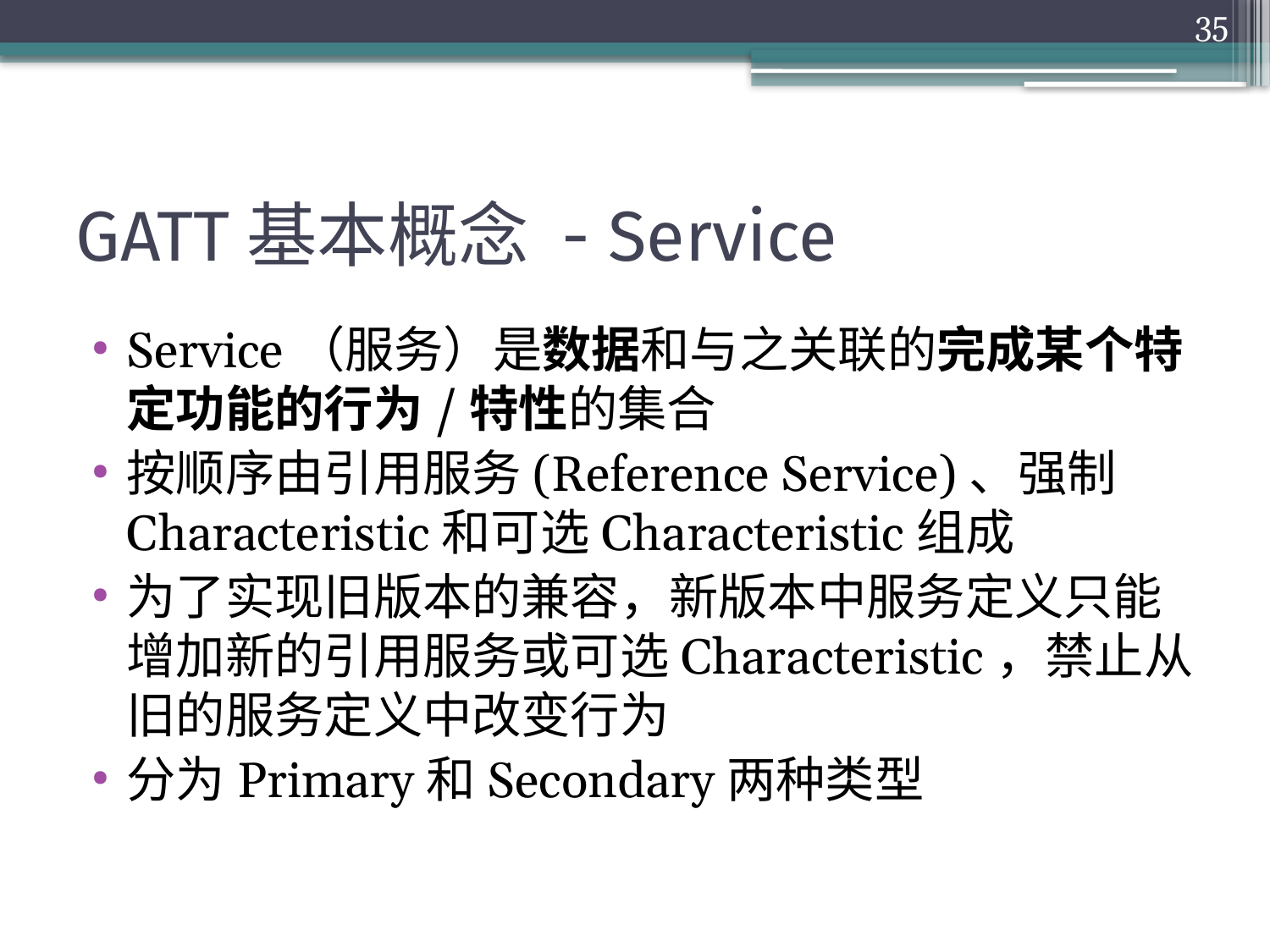

35
# GATT基本概念 - Service
Service（服务）是数据和与之关联的完成某个特定功能的行为/特性的集合
按顺序由引用服务(Reference Service)、强制Characteristic和可选Characteristic组成
为了实现旧版本的兼容，新版本中服务定义只能增加新的引用服务或可选Characteristic，禁止从旧的服务定义中改变行为
分为Primary和Secondary两种类型